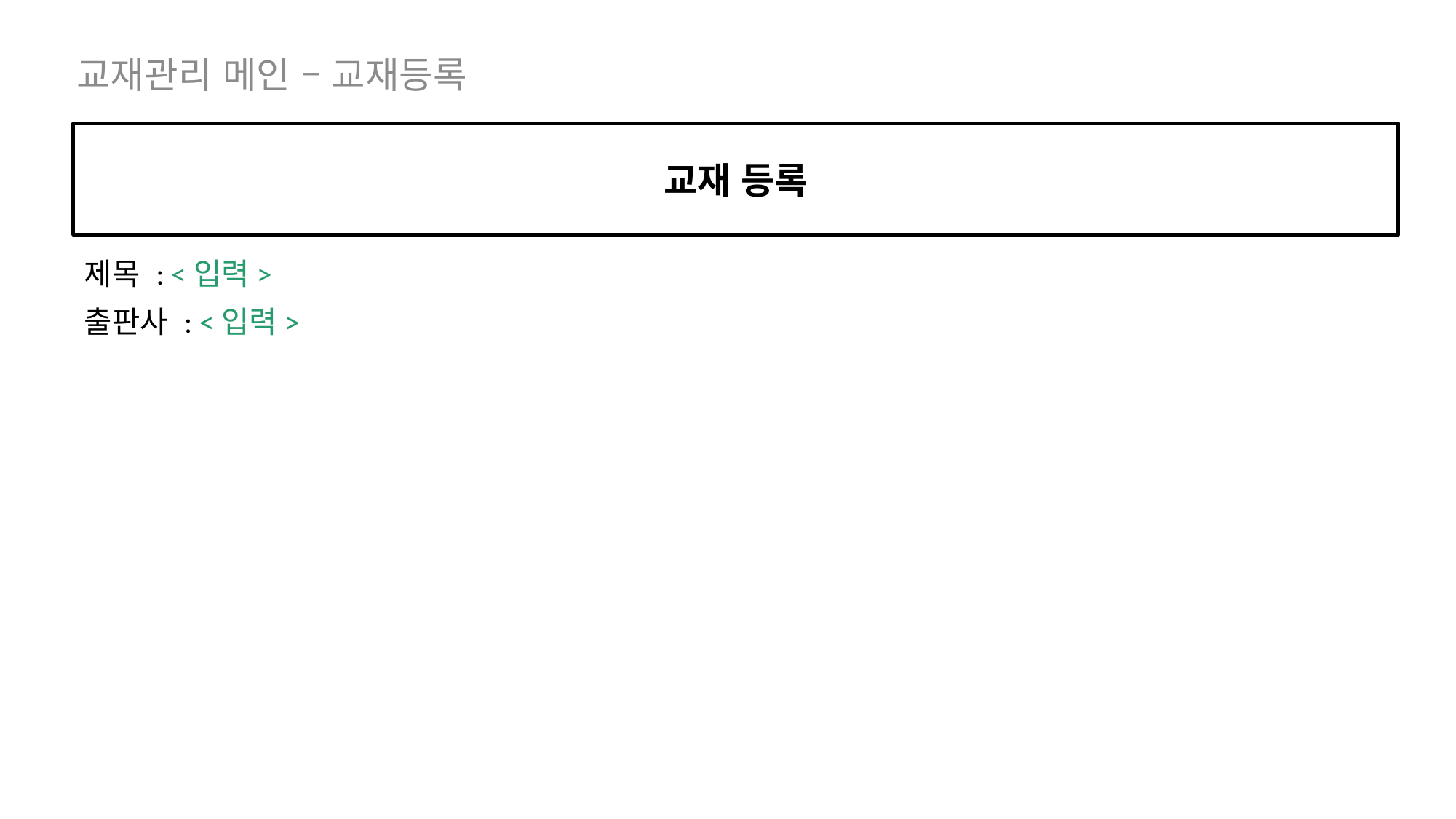

교재관리 메인 – 교재등록
교재 등록
제목 : <입력>
출판사 : <입력>